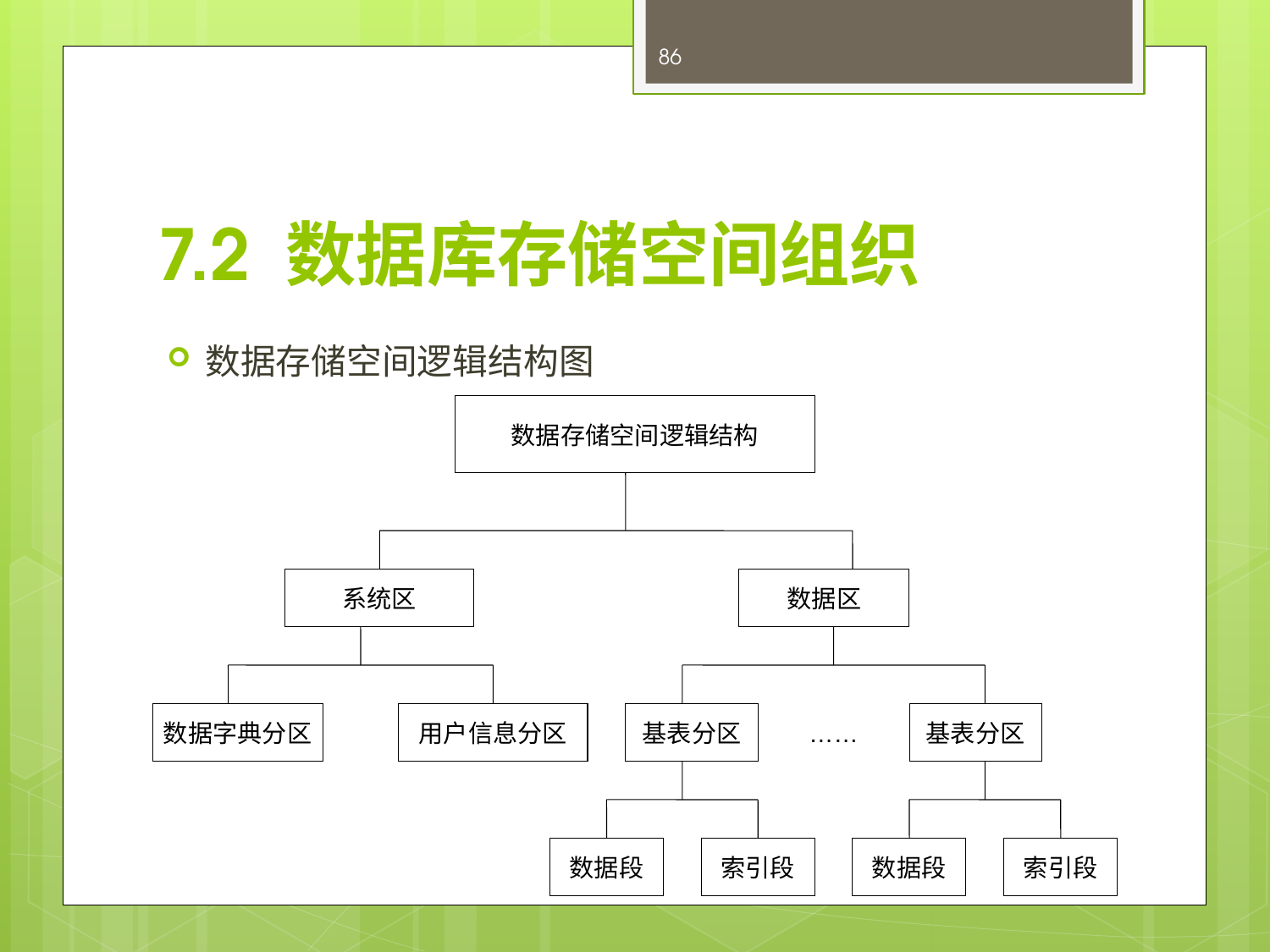

86
# 7.2 数据库存储空间组织
数据存储空间逻辑结构图
数据存储空间逻辑结构

系统区
数据区

数据字典分区
用户信息分区
基表分区
……
基表分区

数据段
索引段

数据段
索引段